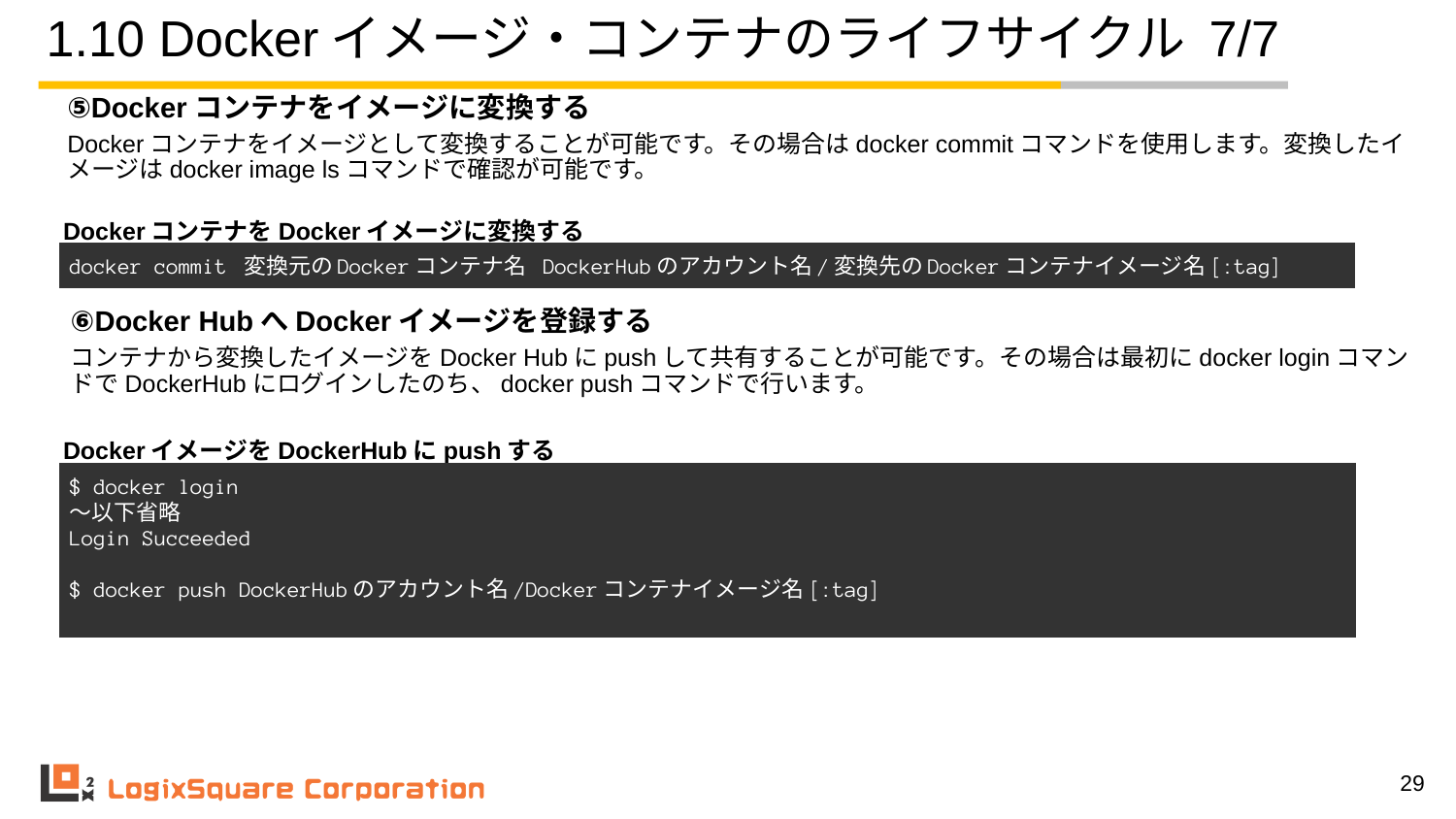

# 1.10 Dockerイメージ・コンテナのライフサイクル 7/7
⑤Dockerコンテナをイメージに変換する
Dockerコンテナをイメージとして変換することが可能です。その場合はdocker commitコマンドを使用します。変換したイメージはdocker image lsコマンドで確認が可能です。

DockerコンテナをDockerイメージに変換する
| docker commit 変換元のDockerコンテナ名 DockerHubのアカウント名/変換先のDockerコンテナイメージ名[:tag] |
| --- |
⑥Docker HubへDockerイメージを登録する
コンテナから変換したイメージをDocker Hubにpushして共有することが可能です。その場合は最初にdocker loginコマンドでDockerHubにログインしたのち、docker pushコマンドで行います。
DockerイメージをDockerHubにpushする
| $ docker login ～以下省略 Login Succeeded $ docker push DockerHubのアカウント名/Dockerコンテナイメージ名[:tag] |
| --- |
29